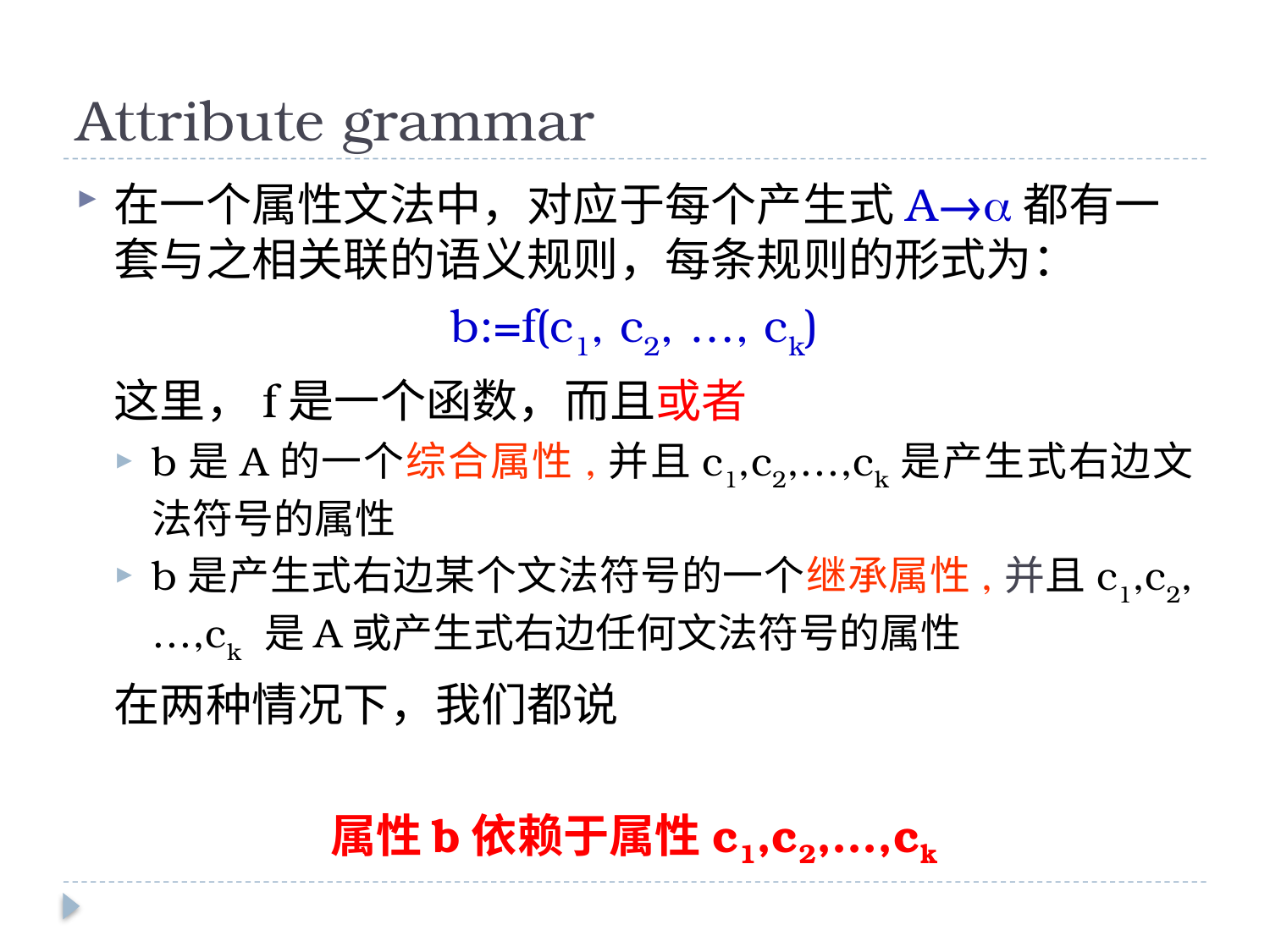

# Attribute grammar
在一个属性文法中，对应于每个产生式A→α都有一套与之相关联的语义规则，每条规则的形式为：
b:=f(c1, c2, …, ck)
	这里，f是一个函数，而且或者
b是A的一个综合属性,并且c1,c2,…,ck是产生式右边文法符号的属性
b是产生式右边某个文法符号的一个继承属性,并且c1,c2,…,ck 是A或产生式右边任何文法符号的属性
	在两种情况下，我们都说

		属性b依赖于属性c1,c2,…,ck

9